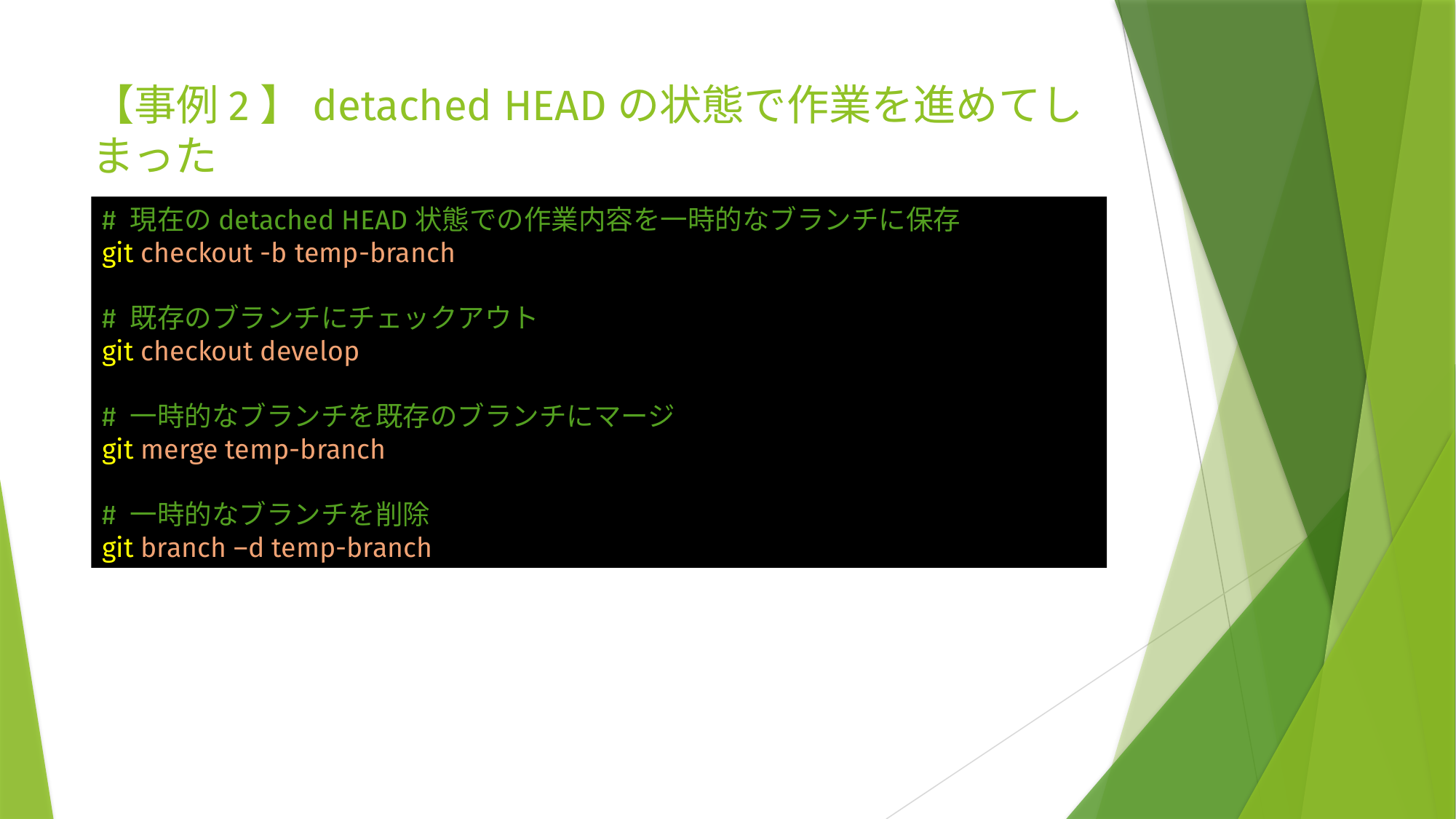

# 【事例2】detached HEADの状態で作業を進めてしまった
# 現在のdetached HEAD状態での作業内容を一時的なブランチに保存
git checkout -b temp-branch

# 既存のブランチにチェックアウト
git checkout develop

# 一時的なブランチを既存のブランチにマージ
git merge temp-branch

# 一時的なブランチを削除
git branch –d temp-branch